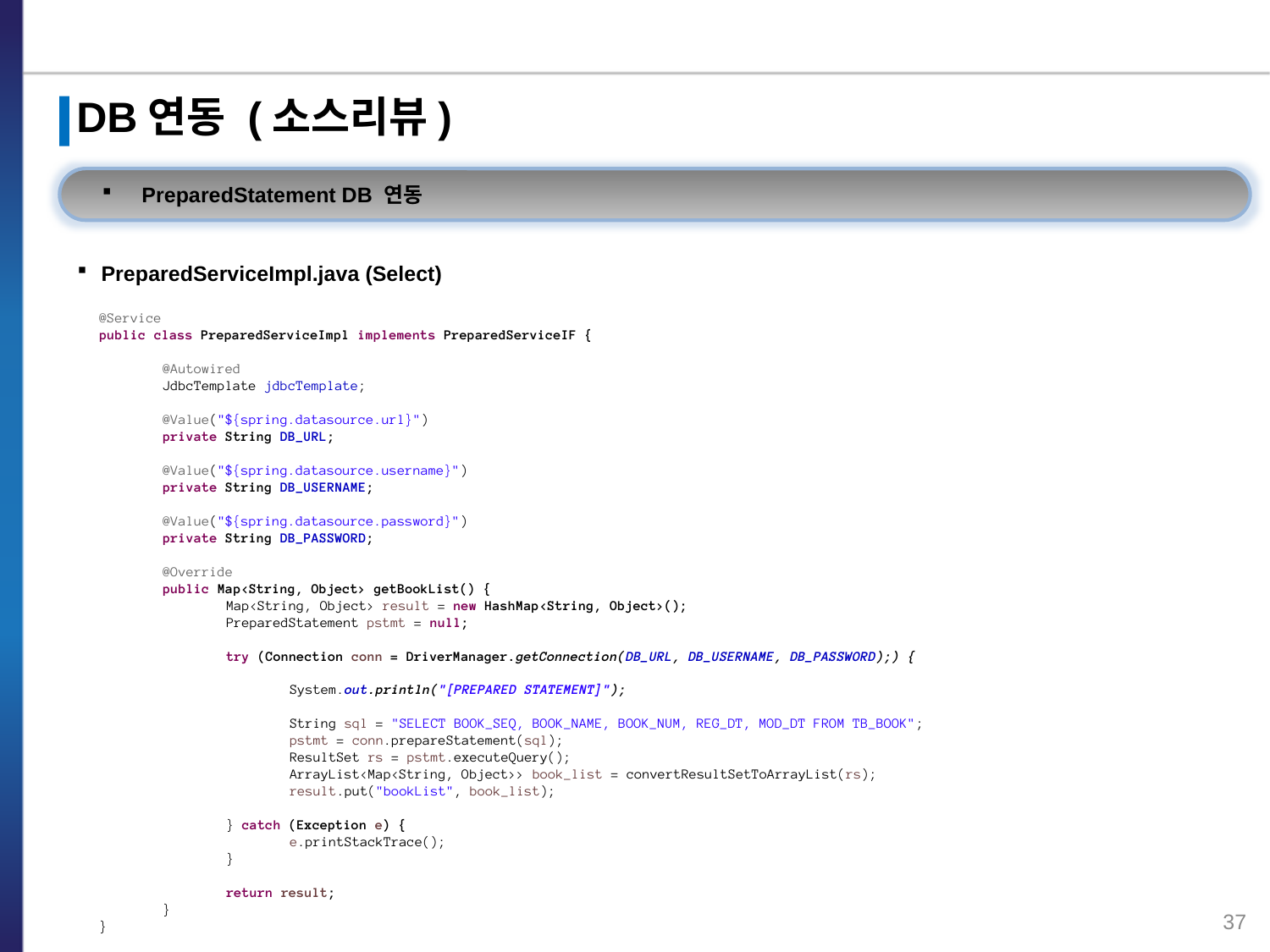

DB연동 (소스리뷰)

PreparedStatement DB 연동
PreparedServiceImpl.java (Select)
@Service
public class PreparedServiceImpl implements PreparedServiceIF {

@Autowired
JdbcTemplate jdbcTemplate;

@Value("${spring.datasource.url}")
private String DB_URL;

@Value("${spring.datasource.username}")
private String DB_USERNAME;

@Value("${spring.datasource.password}")
private String DB_PASSWORD;

@Override
public Map<String, Object> getBookList() {
Map<String, Object> result = new HashMap<String, Object>();
PreparedStatement pstmt = null;

try (Connection conn = DriverManager.getConnection(DB_URL, DB_USERNAME, DB_PASSWORD);) {

System.out.println("[PREPARED STATEMENT]");

String sql = "SELECT BOOK_SEQ, BOOK_NAME, BOOK_NUM, REG_DT, MOD_DT FROM TB_BOOK";
pstmt = conn.prepareStatement(sql);
ResultSet rs = pstmt.executeQuery();
ArrayList<Map<String, Object>> book_list = convertResultSetToArrayList(rs);
result.put("bookList", book_list);

} catch (Exception e) {
e.printStackTrace();
}

return result;
}
}
37